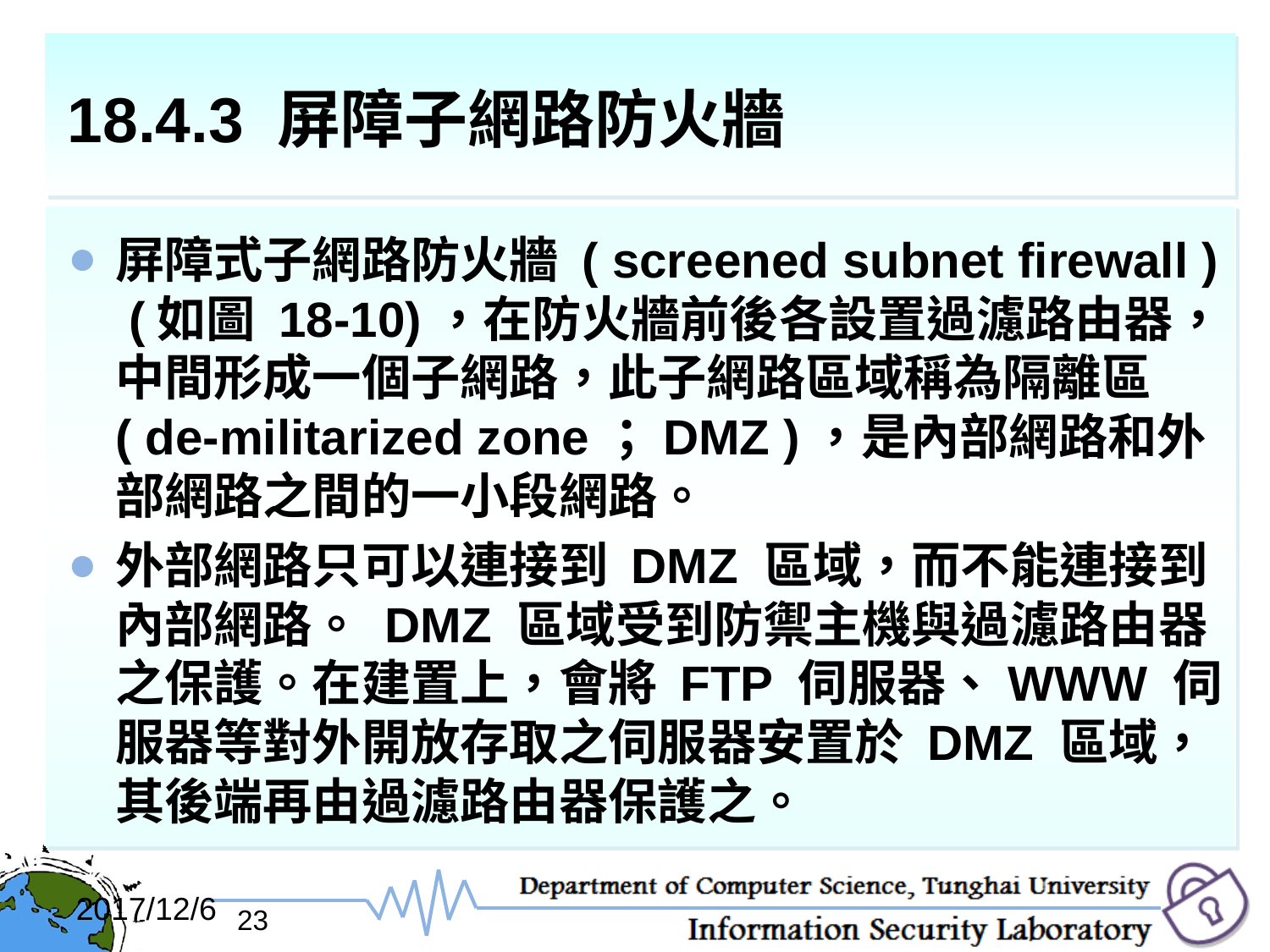

# 18.4.3 屏障子網路防火牆
屏障式子網路防火牆 ( screened subnet firewall )  (如圖 18-10)，在防火牆前後各設置過濾路由器，中間形成一個子網路，此子網路區域稱為隔離區( de-militarized zone；DMZ )，是內部網路和外部網路之間的一小段網路。
外部網路只可以連接到 DMZ 區域，而不能連接到內部網路。 DMZ 區域受到防禦主機與過濾路由器之保護。在建置上，會將 FTP 伺服器、WWW 伺服器等對外開放存取之伺服器安置於 DMZ 區域，其後端再由過濾路由器保護之。
2017/12/6
23